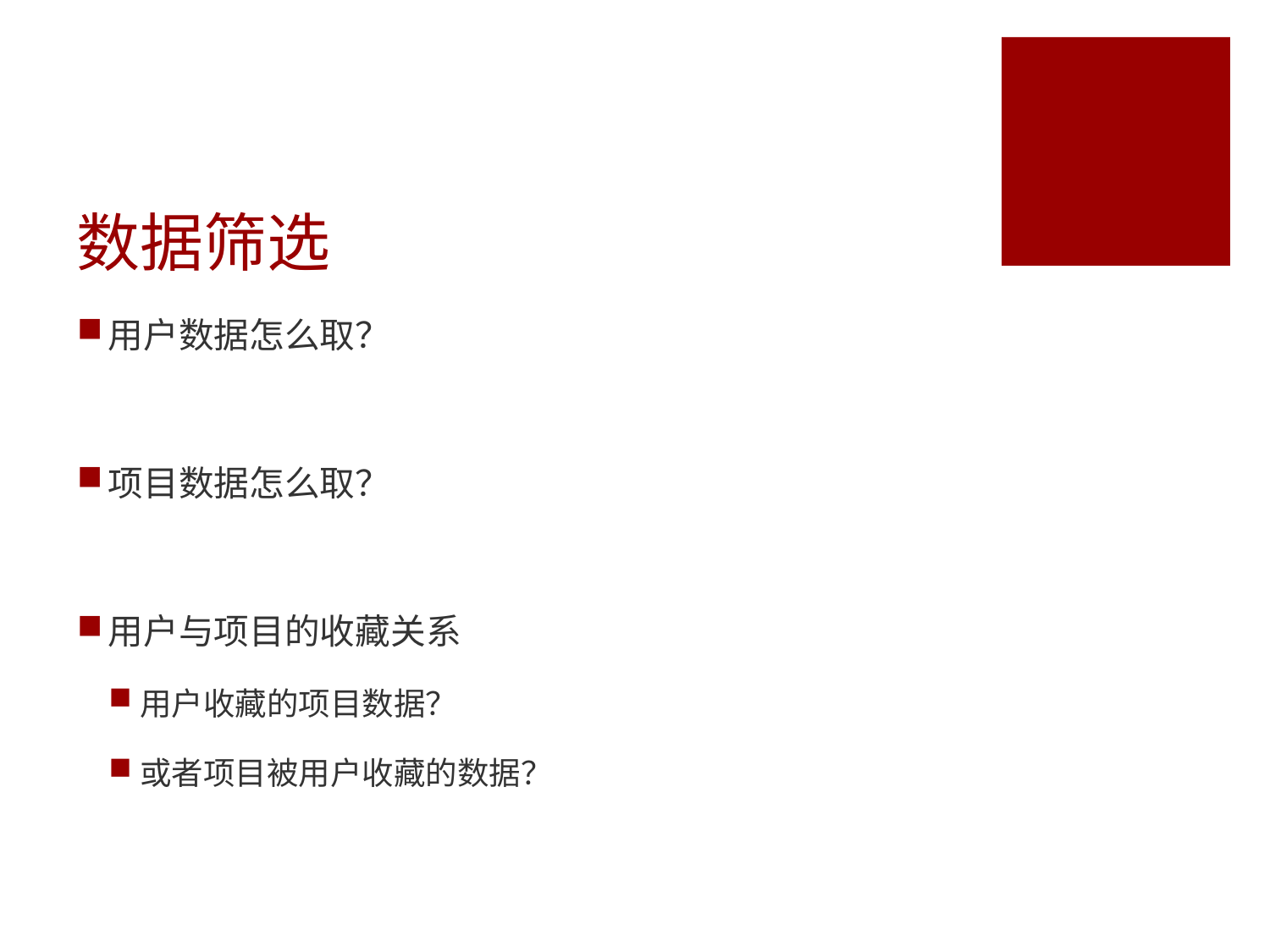

# 数据筛选
用户数据怎么取？

项目数据怎么取？

用户与项目的收藏关系
用户收藏的项目数据？
或者项目被用户收藏的数据？